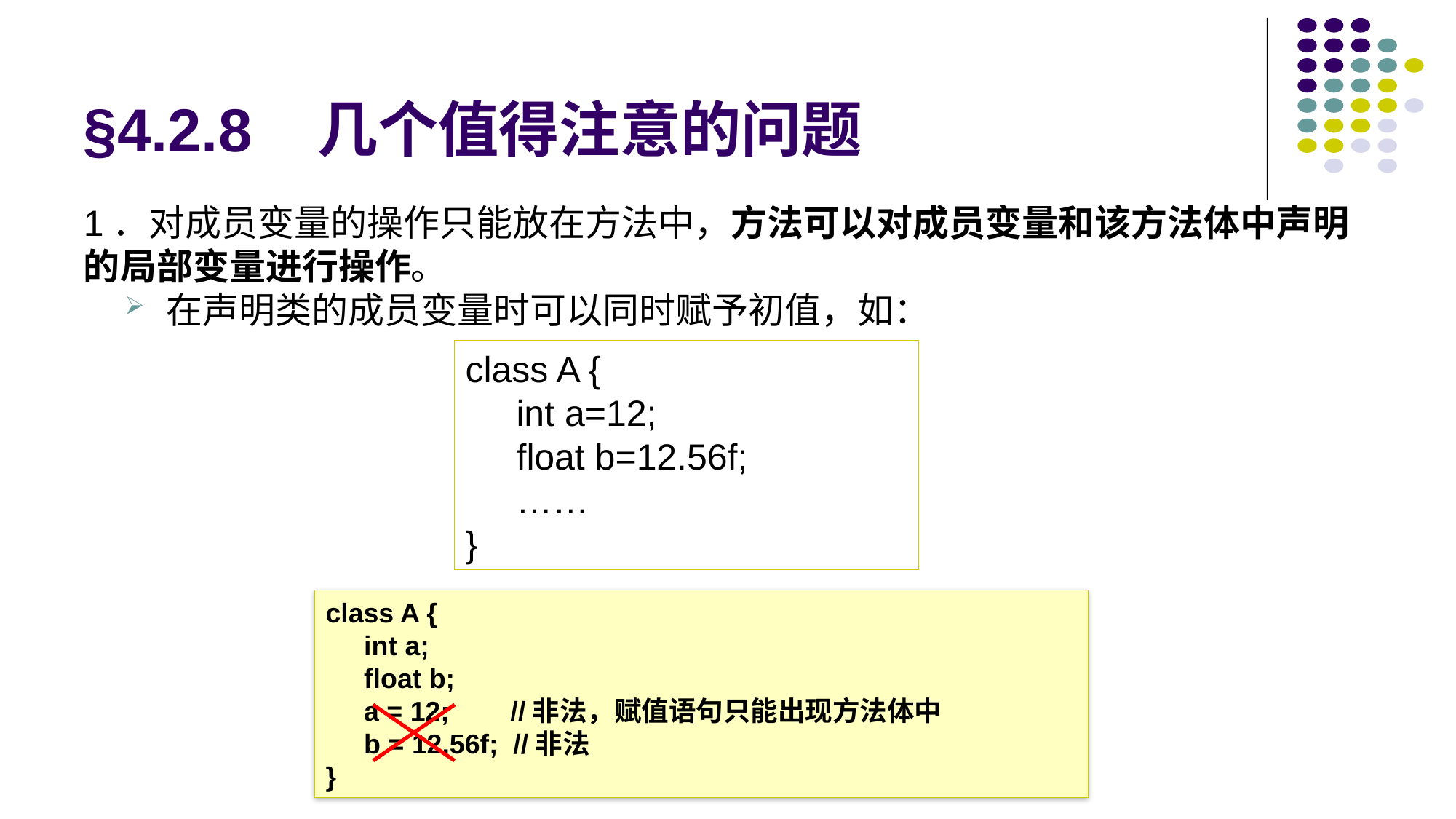

# §4.2.8   几个值得注意的问题
1．对成员变量的操作只能放在方法中，方法可以对成员变量和该方法体中声明的局部变量进行操作。
在声明类的成员变量时可以同时赋予初值，如：
class A {
     int a=12;
     float b=12.56f;
     ……
}
class A {
     int a;
     float b;
     a = 12;        //非法，赋值语句只能出现方法体中
     b = 12.56f;  //非法
}
29